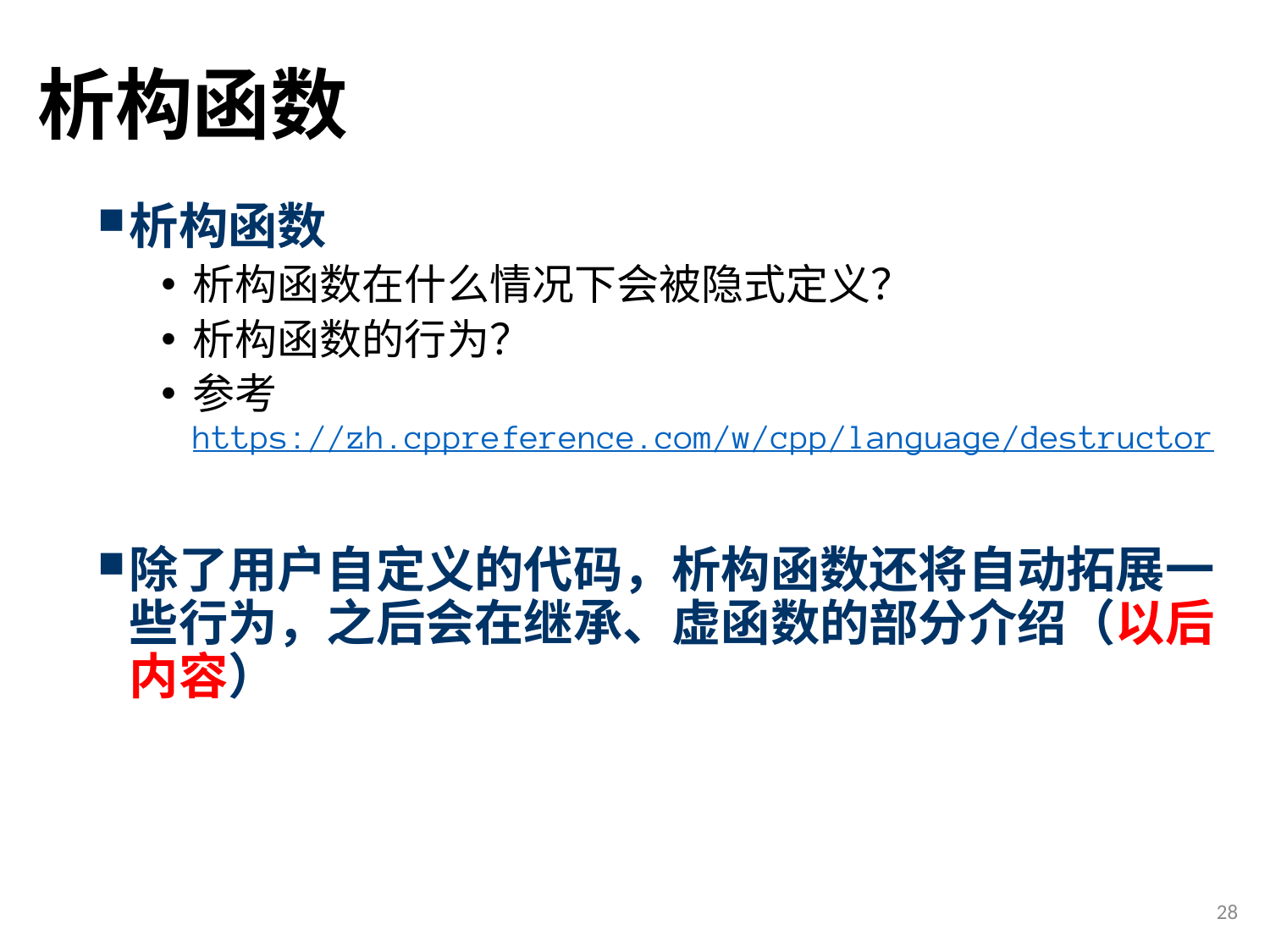

# 析构函数
析构函数
析构函数在什么情况下会被隐式定义？
析构函数的行为？
参考
https://zh.cppreference.com/w/cpp/language/destructor

除了用户自定义的代码，析构函数还将自动拓展一些行为，之后会在继承、虚函数的部分介绍（以后内容）

28